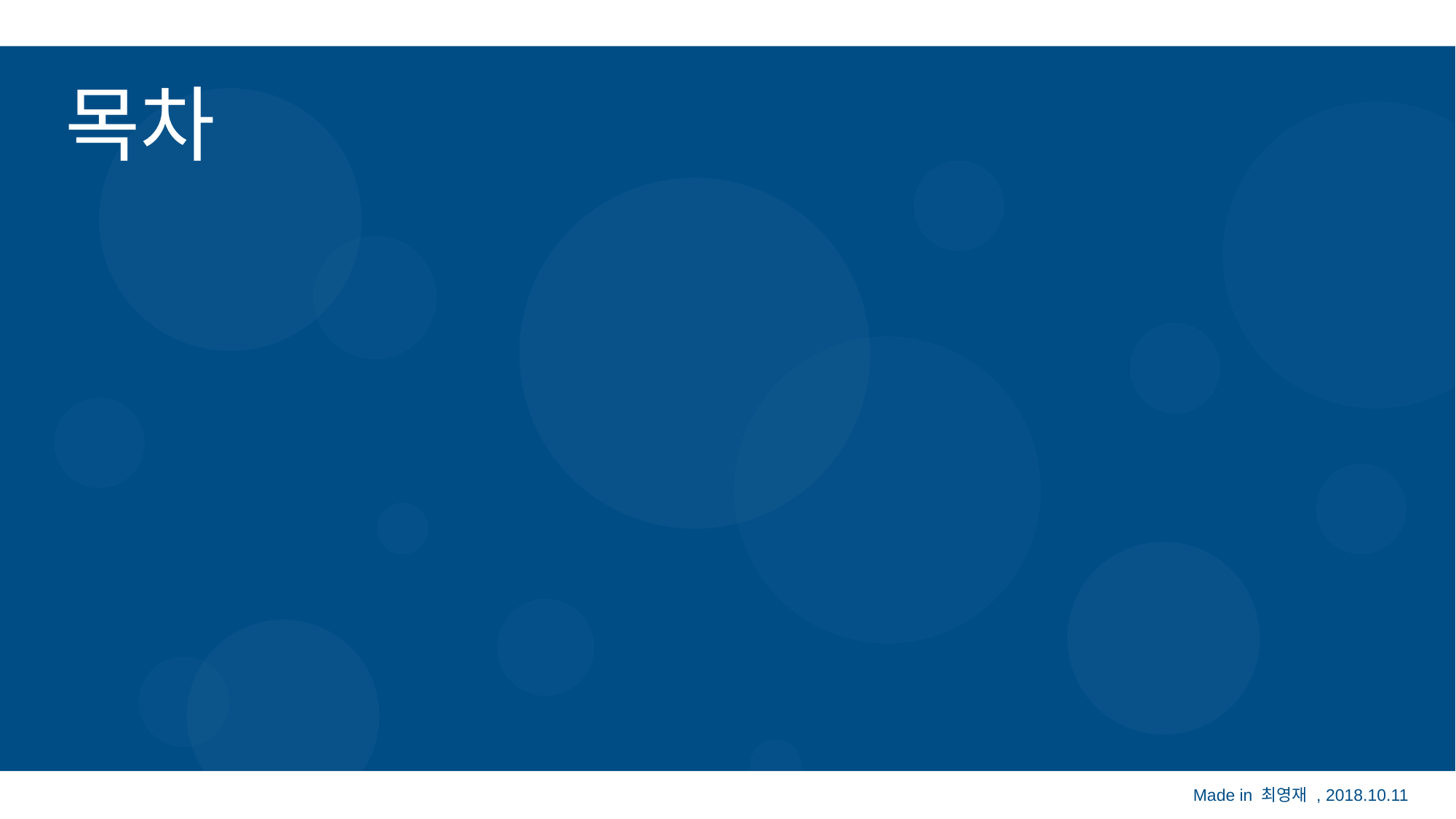

목차

/  01
Subject
Deta set
/  02

/  03
Class modeling

/  04
GraphAlgorithm
/  05

Implementation

/  06
Q & A

Made in 최영재 , 2018.10.11